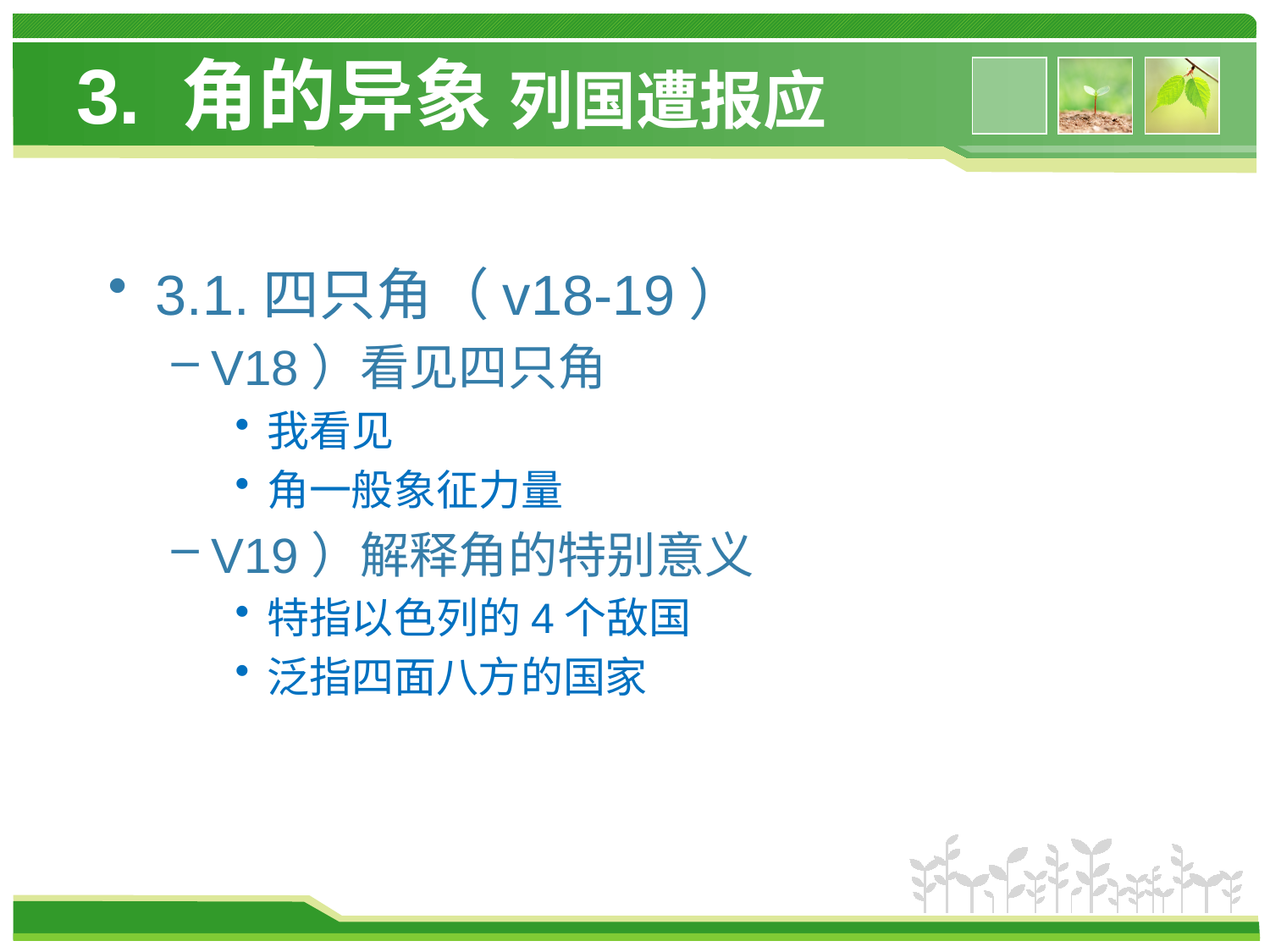

# 3. 角的异象 列国遭报应
3.1.四只角（v18-19）
V18）看见四只角
我看见
角一般象征力量
V19）解释角的特别意义
特指以色列的4个敌国
泛指四面八方的国家